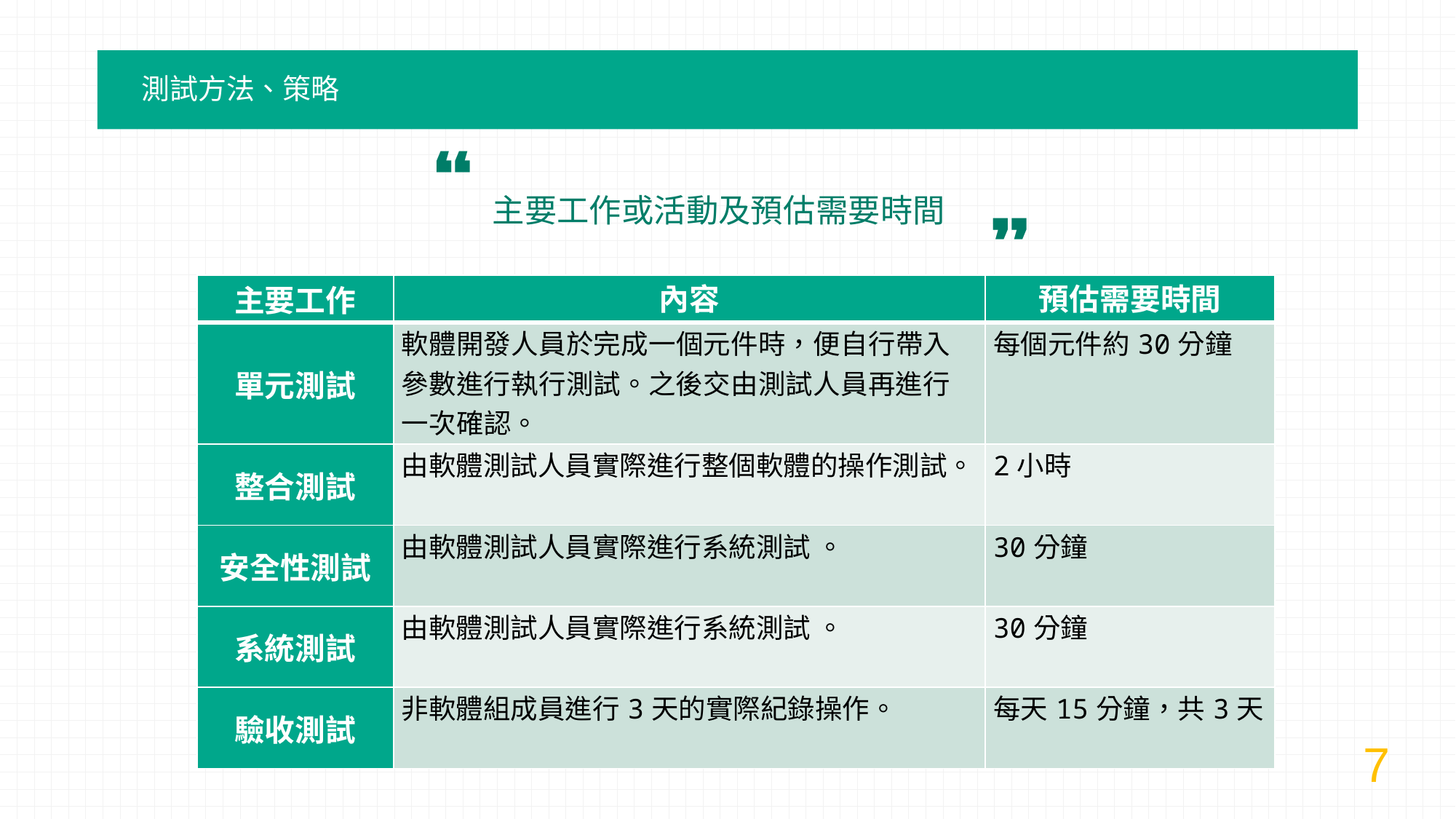

測試方法、策略
“
主要工作或活動及預估需要時間
”
| 主要工作 | 內容 | 預估需要時間 |
| --- | --- | --- |
| 單元測試 | 軟體開發人員於完成一個元件時，便自行帶入參數進行執行測試。之後交由測試人員再進行一次確認。 | 每個元件約30分鐘 |
| 整合測試 | 由軟體測試人員實際進行整個軟體的操作測試。 | 2小時 |
| 安全性測試 | 由軟體測試人員實際進行系統測試 。 | 30分鐘 |
| 系統測試 | 由軟體測試人員實際進行系統測試 。 | 30分鐘 |
| 驗收測試 | 非軟體組成員進行3天的實際紀錄操作。 | 每天15分鐘，共3天 |
7